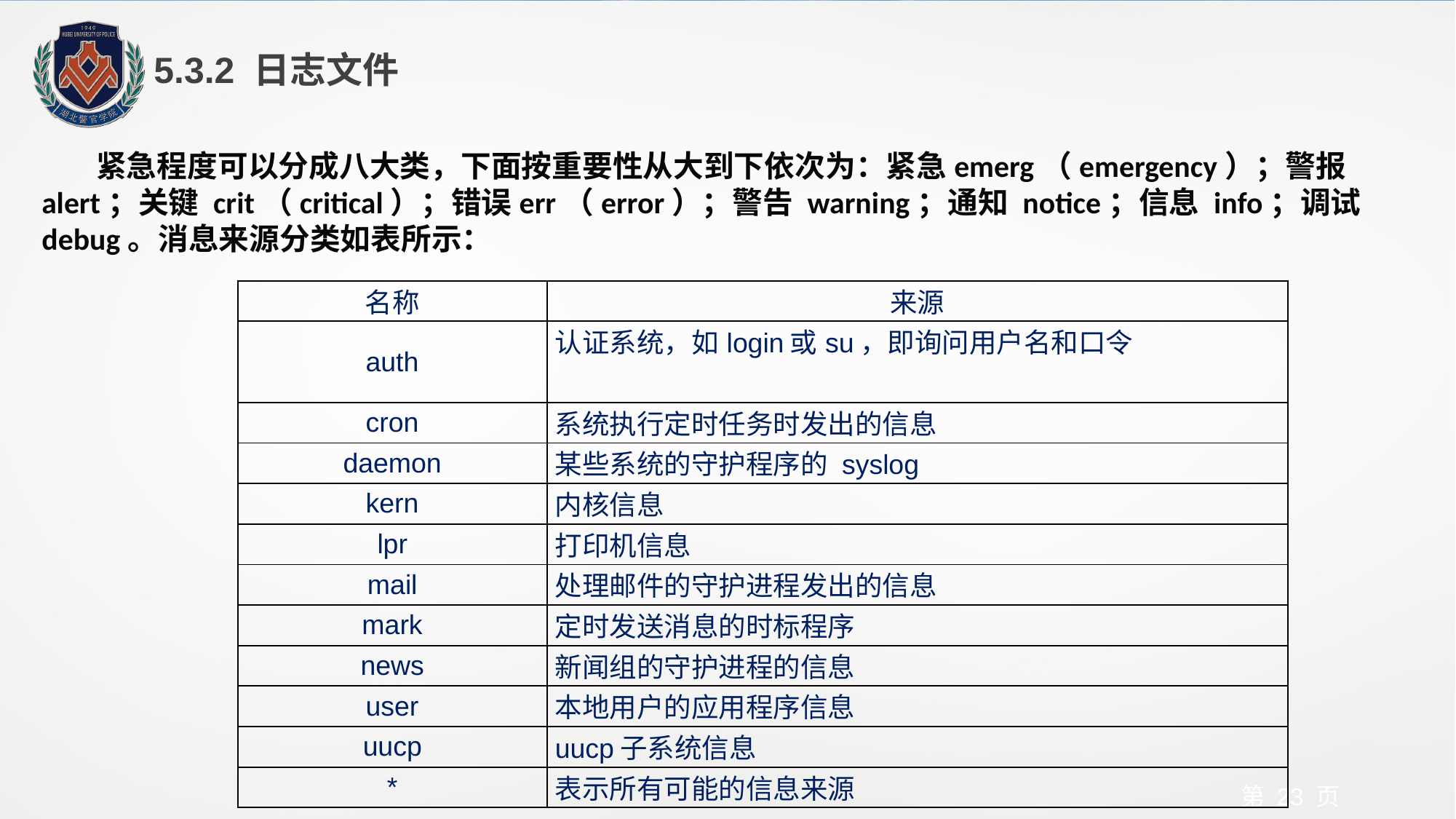

5.3.2 日志文件
　　紧急程度可以分成八大类，下面按重要性从大到下依次为：紧急emerg（emergency）；警报 alert；关键 crit（critical）；错误err（error）；警告 warning；通知 notice；信息 info；调试 debug。消息来源分类如表所示：
| 名称 | 来源 |
| --- | --- |
| auth | 认证系统，如login或su，即询问用户名和口令 |
| cron | 系统执行定时任务时发出的信息 |
| daemon | 某些系统的守护程序的 syslog |
| kern | 内核信息 |
| lpr | 打印机信息 |
| mail | 处理邮件的守护进程发出的信息 |
| mark | 定时发送消息的时标程序 |
| news | 新闻组的守护进程的信息 |
| user | 本地用户的应用程序信息 |
| uucp | uucp子系统信息 |
| \* | 表示所有可能的信息来源 |